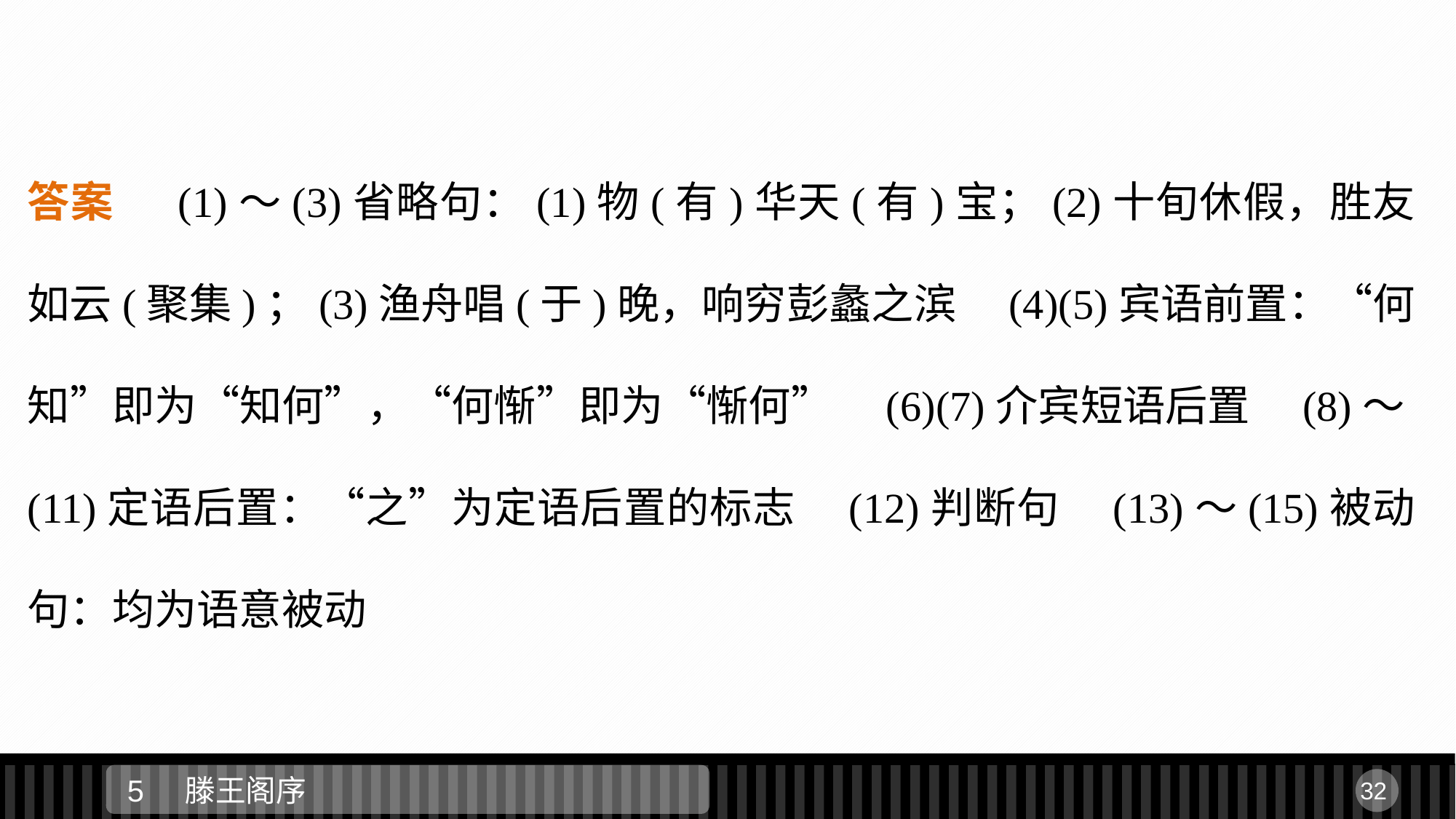

答案　 (1)～(3)省略句：(1)物(有)华天(有)宝；(2)十旬休假，胜友如云(聚集)；(3)渔舟唱(于)晚，响穷彭蠡之滨　(4)(5)宾语前置：“何知”即为“知何”，“何惭”即为“惭何”　(6)(7)介宾短语后置　(8)～(11)定语后置：“之”为定语后置的标志　(12)判断句　(13)～(15)被动句：均为语意被动